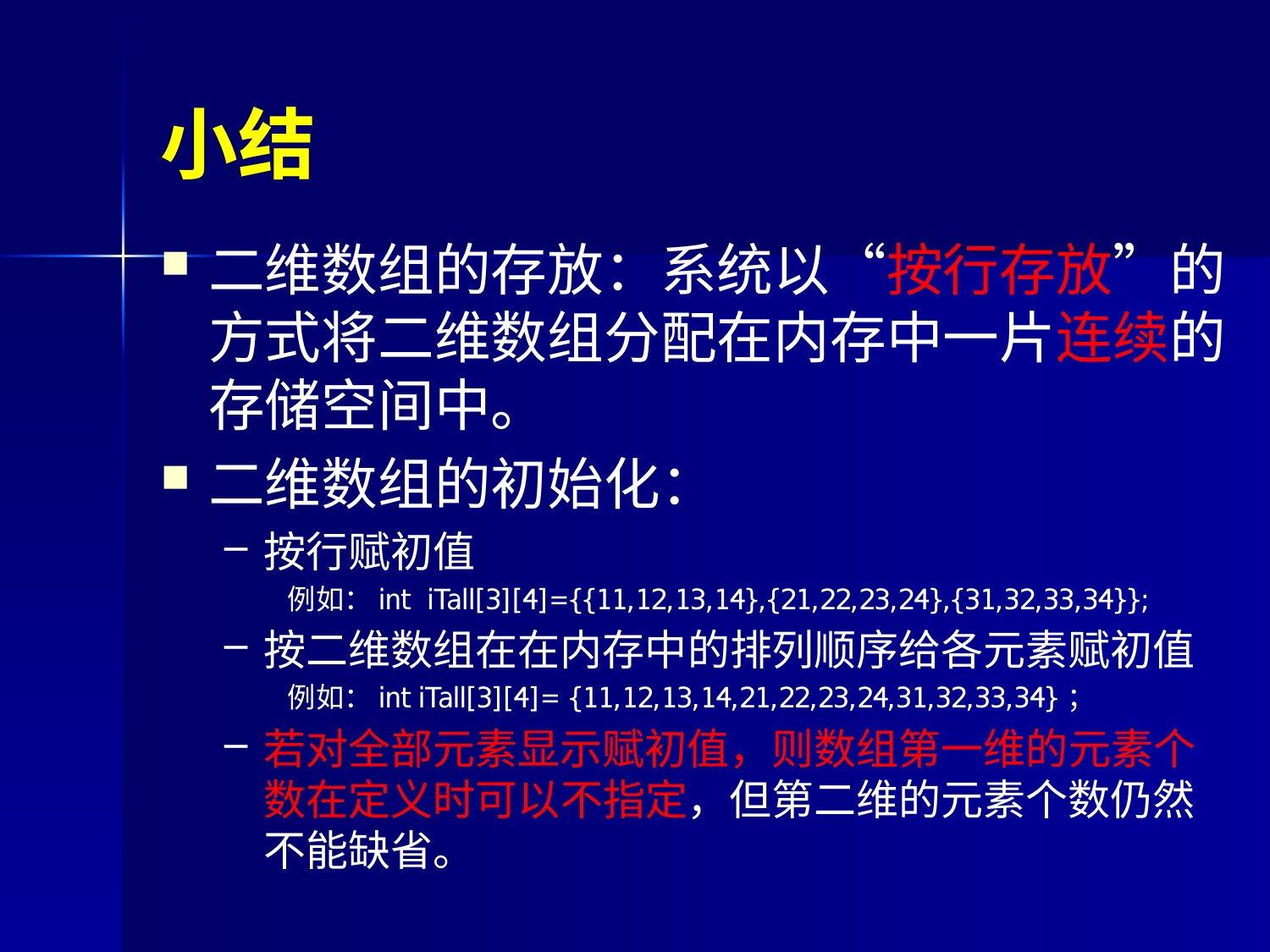

# 小结
二维数组的存放：系统以“按行存放”的方式将二维数组分配在内存中一片连续的存储空间中。
二维数组的初始化：
按行赋初值
例如：int  iTall[3][4]={{11,12,13,14},{21,22,23,24},{31,32,33,34}};
按二维数组在在内存中的排列顺序给各元素赋初值
例如：int iTall[3][4]= {11,12,13,14,21,22,23,24,31,32,33,34}；
若对全部元素显示赋初值，则数组第一维的元素个数在定义时可以不指定，但第二维的元素个数仍然不能缺省。